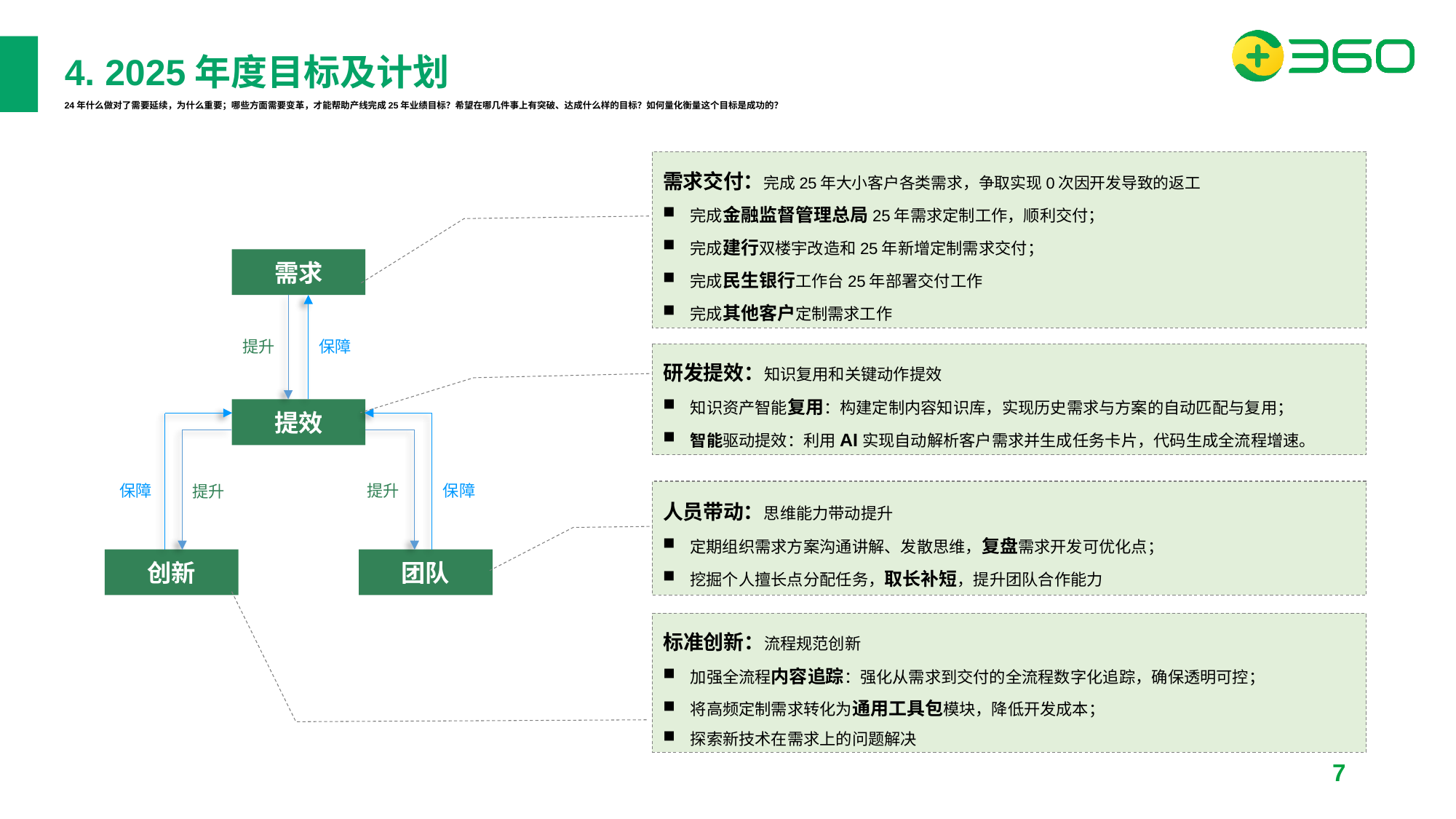

4. 2025年度目标及计划
24年什么做对了需要延续，为什么重要；哪些方面需要变革，才能帮助产线完成25年业绩目标？希望在哪几件事上有突破、达成什么样的目标？如何量化衡量这个目标是成功的？
需求交付：完成25年大小客户各类需求，争取实现0次因开发导致的返工
完成金融监督管理总局25年需求定制工作，顺利交付；
完成建行双楼宇改造和25年新增定制需求交付；
完成民生银行工作台25年部署交付工作
完成其他客户定制需求工作
需求
提升
保障
提效
保障
提升
保障
提升
创新
团队
研发提效：知识复用和关键动作提效
知识资产智能复用：构建定制内容知识库，实现历史需求与方案的自动匹配与复用；
智能驱动提效：利用AI实现自动解析客户需求并生成任务卡片，代码生成全流程增速。
人员带动：思维能力带动提升
定期组织需求方案沟通讲解、发散思维，复盘需求开发可优化点；
挖掘个人擅长点分配任务，取长补短，提升团队合作能力
标准创新：流程规范创新
加强全流程内容追踪：强化从需求到交付的全流程数字化追踪，确保透明可控；
将高频定制需求转化为通用工具包模块，降低开发成本；
探索新技术在需求上的问题解决